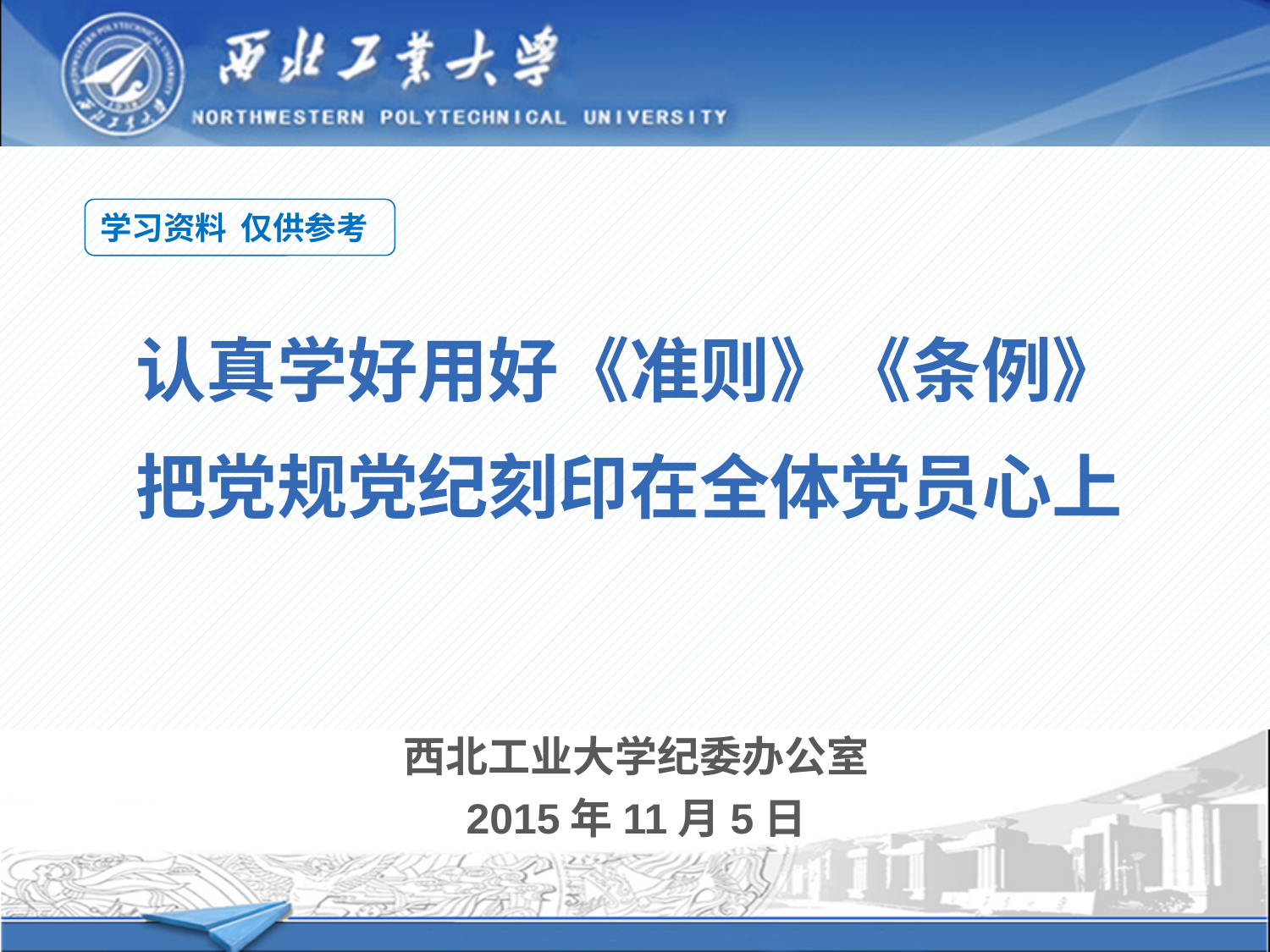

学习资料  仅供参考
认真学好用好《准则》《条例》
把党规党纪刻印在全体党员心上
西北工业大学纪委办公室
2015年11月5日